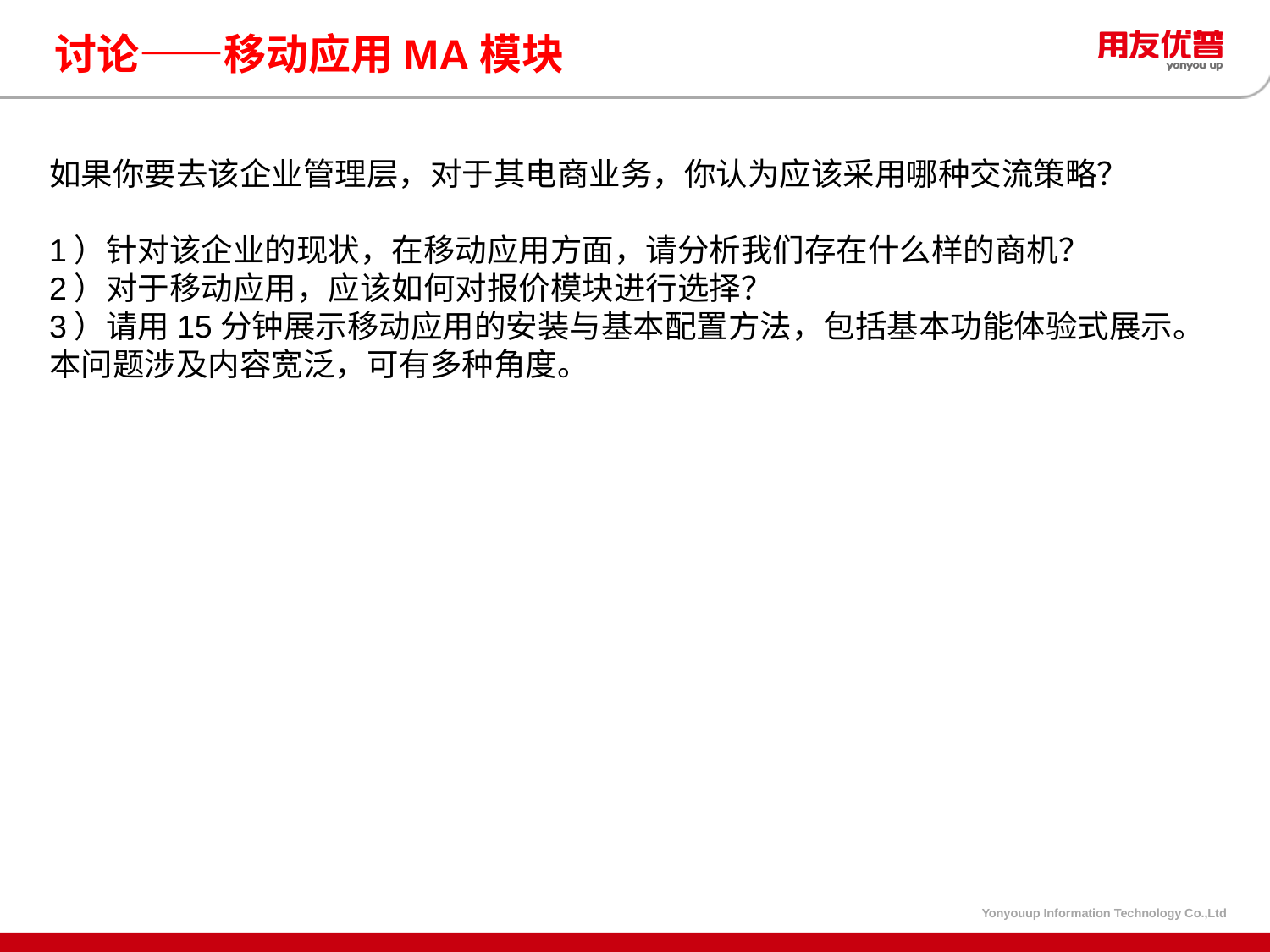

# 讨论——移动应用MA模块
如果你要去该企业管理层，对于其电商业务，你认为应该采用哪种交流策略？

1）针对该企业的现状，在移动应用方面，请分析我们存在什么样的商机？
2）对于移动应用，应该如何对报价模块进行选择？
3）请用15分钟展示移动应用的安装与基本配置方法，包括基本功能体验式展示。
本问题涉及内容宽泛，可有多种角度。